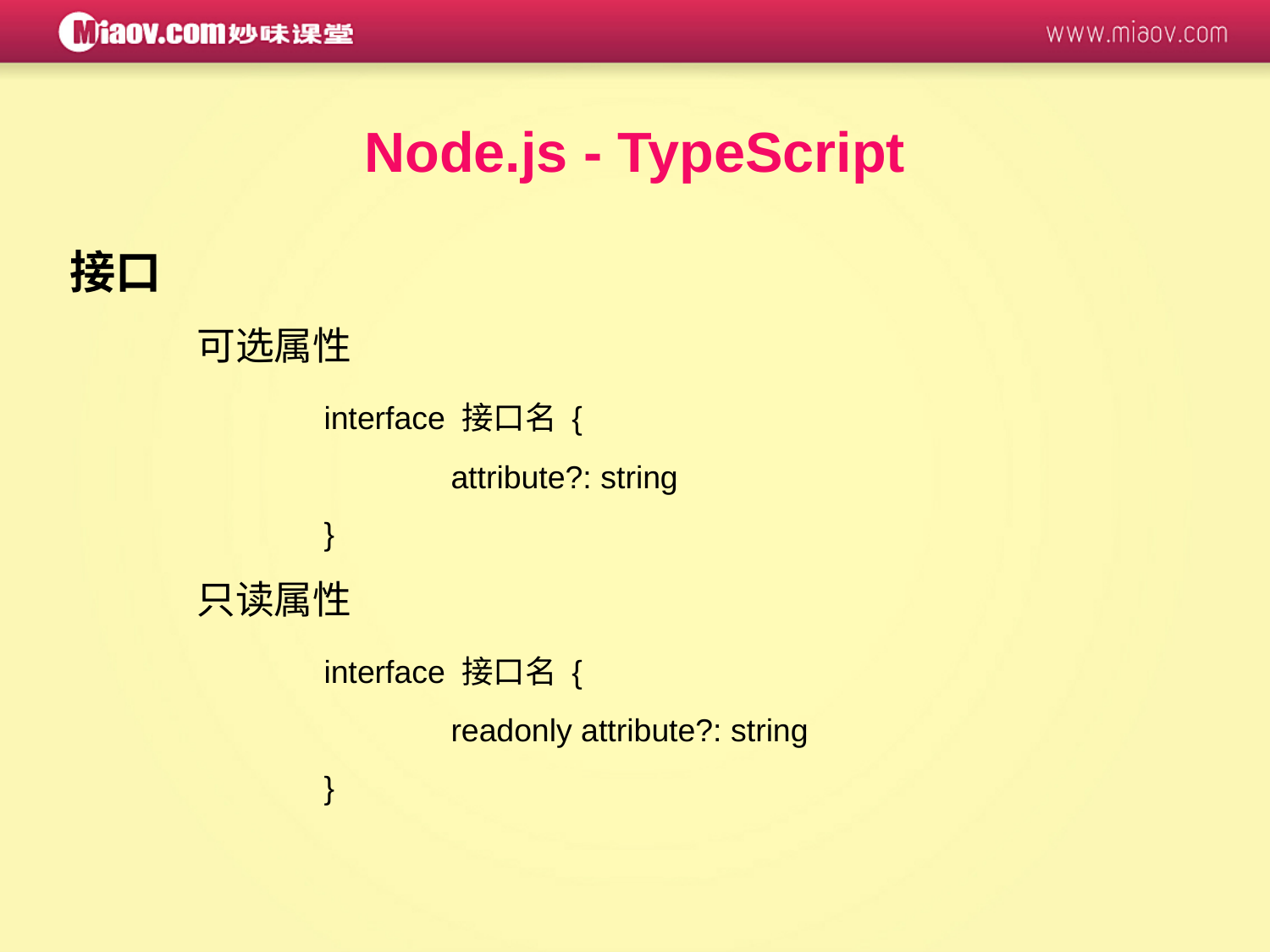

Node.js - TypeScript
接口
	可选属性
		interface 接口名 {
			attribute?: string
		}
	只读属性
		interface 接口名 {
			readonly attribute?: string
		}